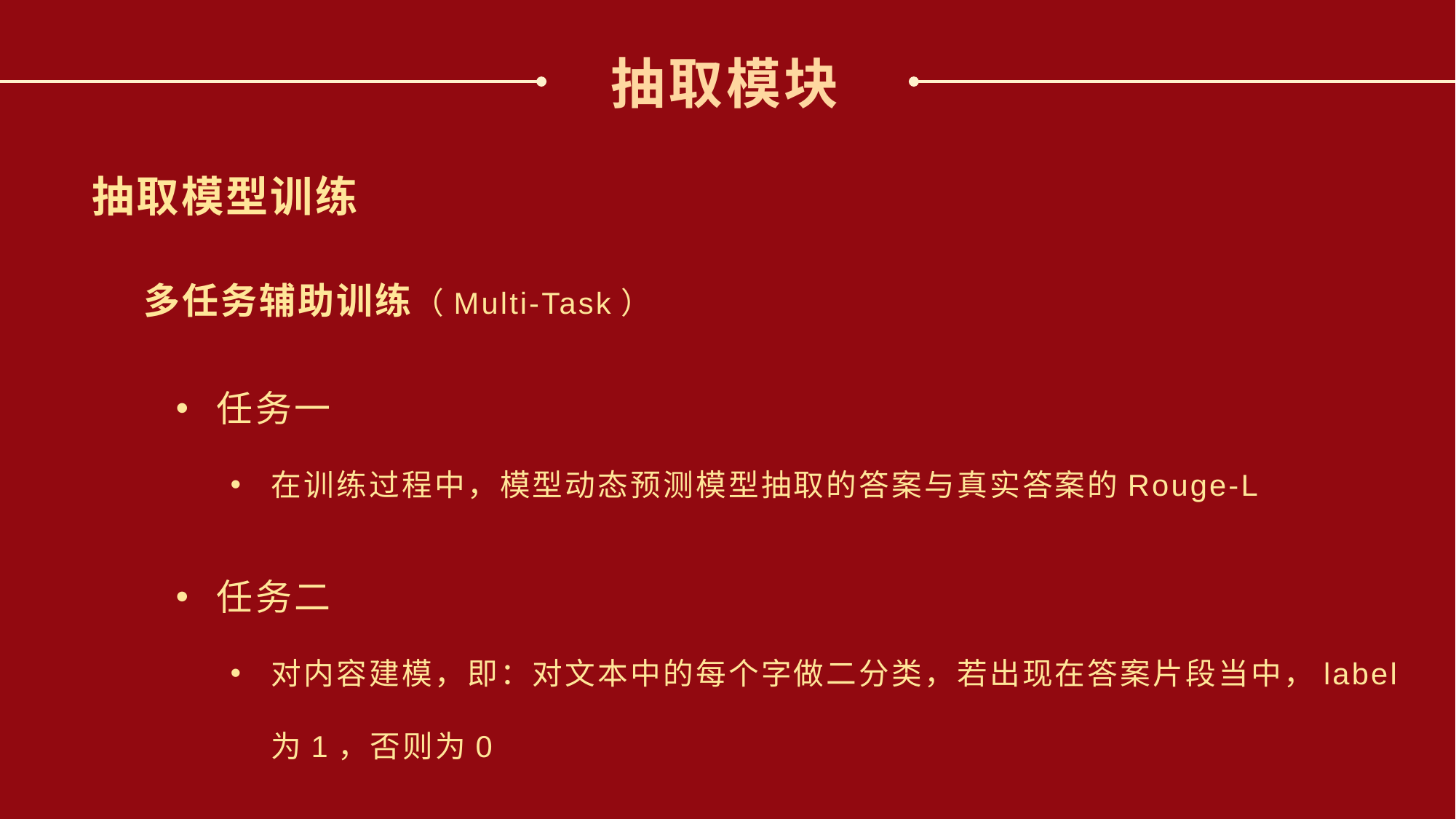

# 抽取模块
抽取模型训练
多任务辅助训练（Multi-Task）
任务一
在训练过程中，模型动态预测模型抽取的答案与真实答案的Rouge-L
任务二
对内容建模，即：对文本中的每个字做二分类，若出现在答案片段当中，label为1，否则为0